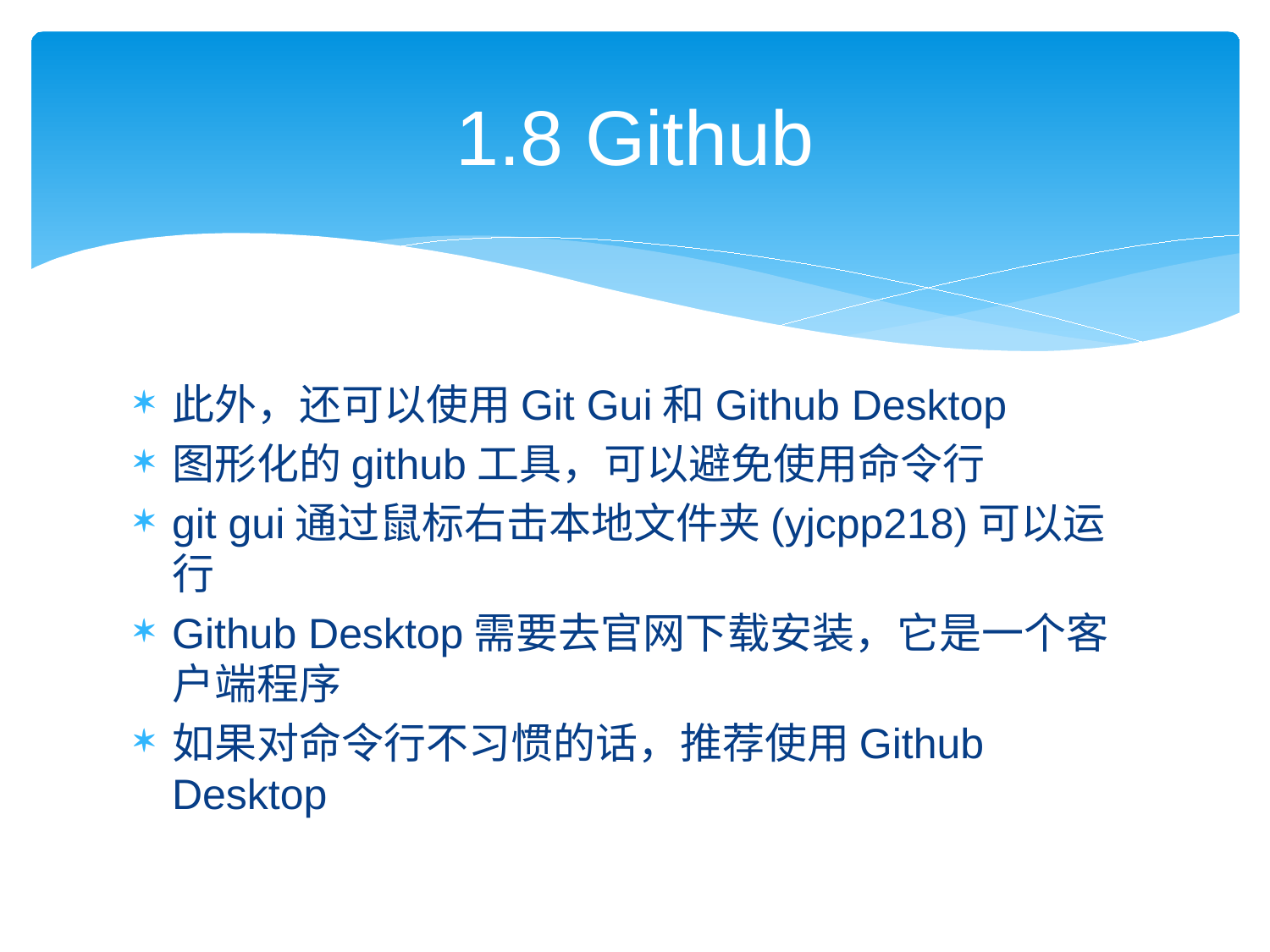

# 1.8 Github
此外，还可以使用Git Gui和Github Desktop
图形化的github工具，可以避免使用命令行
git gui通过鼠标右击本地文件夹(yjcpp218)可以运行
Github Desktop需要去官网下载安装，它是一个客户端程序
如果对命令行不习惯的话，推荐使用Github Desktop